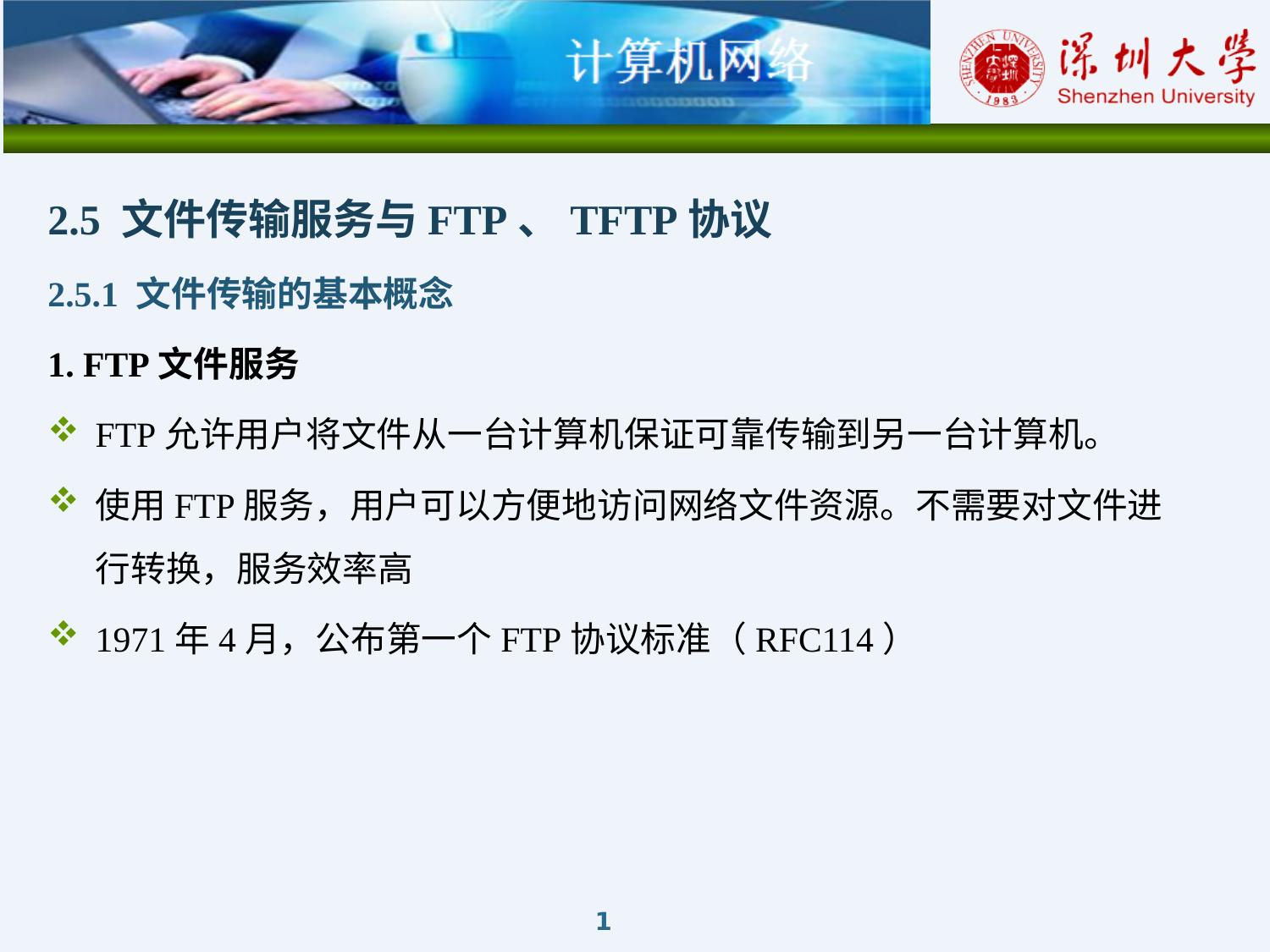

2.5 文件传输服务与FTP、TFTP协议
2.5.1 文件传输的基本概念
1. FTP文件服务
FTP允许用户将文件从一台计算机保证可靠传输到另一台计算机。
使用FTP服务，用户可以方便地访问网络文件资源。不需要对文件进行转换，服务效率高
1971年4月，公布第一个FTP协议标准（RFC114）
1